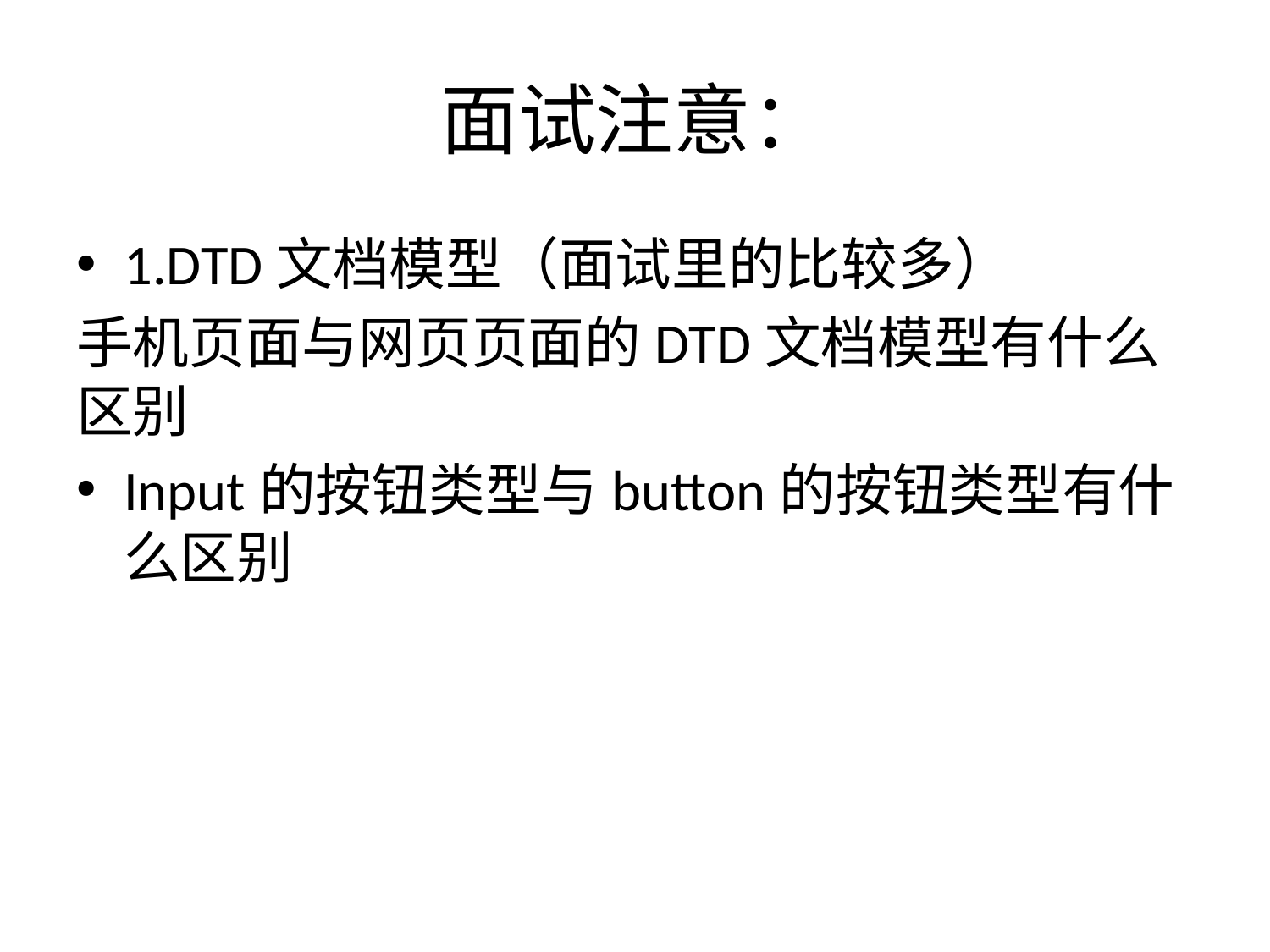

# 面试注意：
1.DTD文档模型（面试里的比较多）
手机页面与网页页面的DTD文档模型有什么区别
Input的按钮类型与button的按钮类型有什么区别